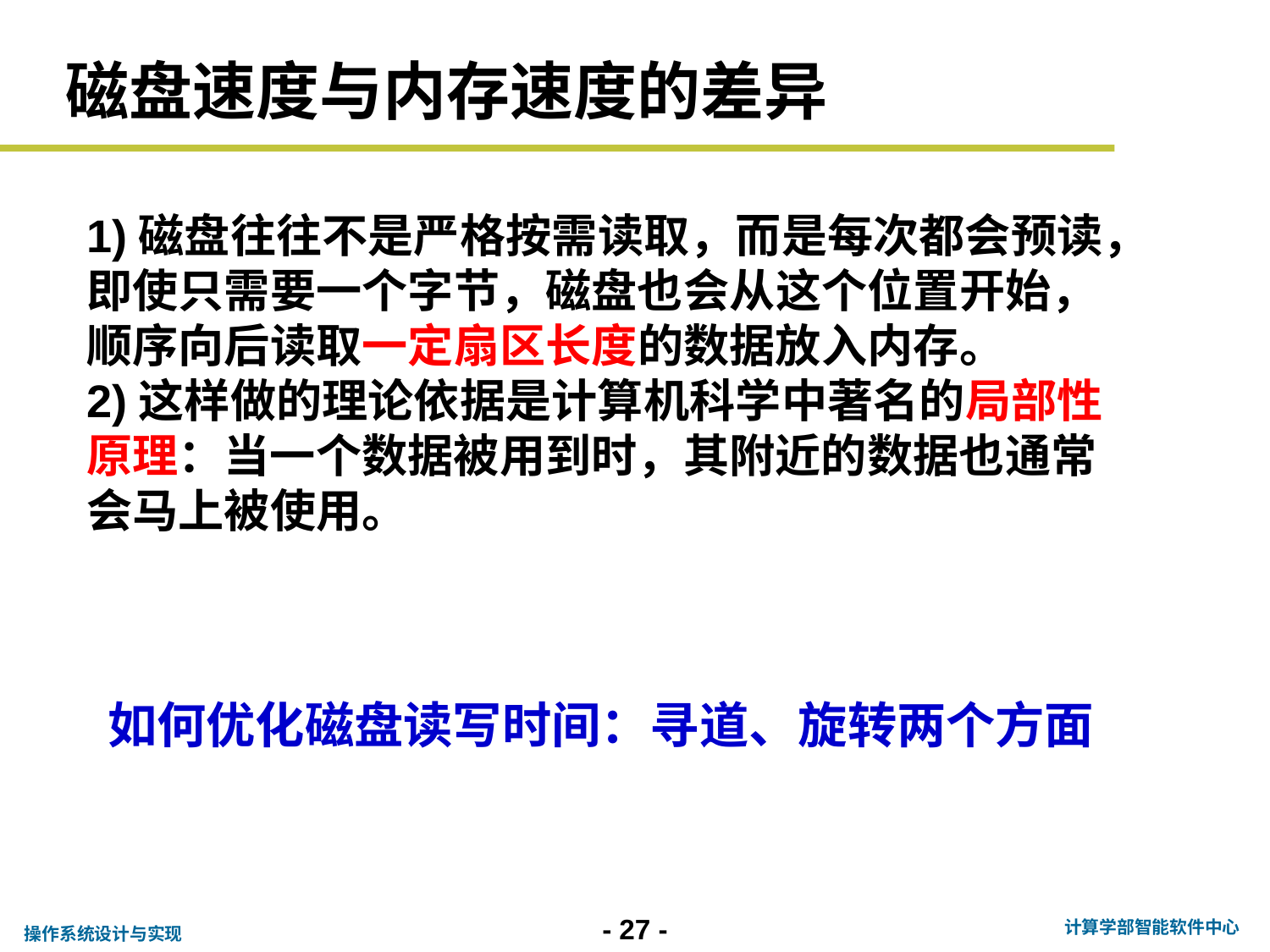

# 磁盘速度与内存速度的差异
1)磁盘往往不是严格按需读取，而是每次都会预读，即使只需要一个字节，磁盘也会从这个位置开始，顺序向后读取一定扇区长度的数据放入内存。
2)这样做的理论依据是计算机科学中著名的局部性原理：当一个数据被用到时，其附近的数据也通常会马上被使用。
如何优化磁盘读写时间：寻道、旋转两个方面